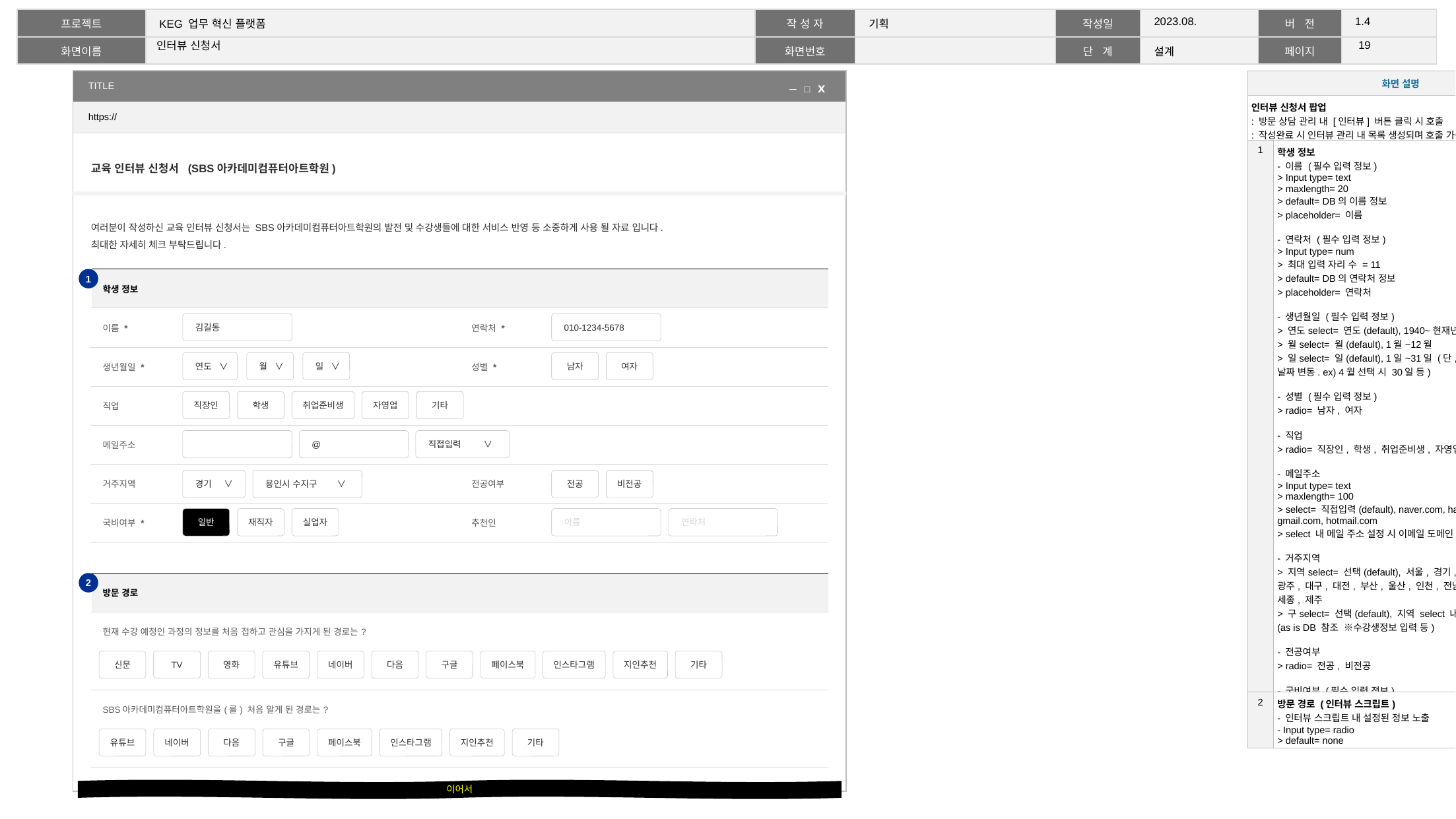

19

# 인터뷰 신청서
| TITLE |
| --- |
| https:// |

| 화면 설명 |  |
| --- | --- |
| 인터뷰 신청서 팝업 : 방문 상담 관리 내 [인터뷰] 버튼 클릭 시 호출 : 작성완료 시 인터뷰 관리 내 목록 생성되며 호출 가능 |  |
| 1 | 학생 정보 - 이름 (필수 입력 정보) > Input type= text > maxlength= 20 > default= DB의 이름 정보 > placeholder= 이름 - 연락처 (필수 입력 정보) > Input type= num > 최대 입력 자리 수 = 11 > default= DB의 연락처 정보 > placeholder= 연락처 - 생년월일 (필수 입력 정보) > 연도select= 연도(default), 1940~현재년도 > 월select= 월(default), 1월~12월 > 일select= 일(default), 1일~31일 (단, 선택월에 따라 마지막 날짜 변동. ex) 4월 선택 시 30일 등) - 성별 (필수 입력 정보) > radio= 남자, 여자 - 직업 > radio= 직장인, 학생, 취업준비생, 자영업, 기타 - 메일주소 > Input type= text > maxlength= 100 > select= 직접입력(default), naver.com, hanmail.net, nate.com, gmail.com, hotmail.com > select 내 메일 주소 설정 시 이메일 도메인 자동 입력 - 거주지역 > 지역select= 선택(default), 서울, 경기, 강원, 경남, 경북, 광주, 대구, 대전, 부산, 울산, 인천, 전남, 전북, 충남, 충북, 세종, 제주 > 구select= 선택(default), 지역 select 내 설정된 지역의 구 목록 (as is DB 참조 ※수강생정보 입력 등) - 전공여부 > radio= 전공, 비전공 - 국비여부 (필수 입력 정보) > radio= 일반(default), 재직자, 실업자 - 추천인 > 이름, 연락처 동일 입력폼 적용 |
| 2 | 방문 경로 (인터뷰 스크립트) - 인터뷰 스크립트 내 설정된 정보 노출 - Input type= radio > default= none |
─   □   Ⅹ
교육 인터뷰 신청서  (SBS아카데미컴퓨터아트학원)
여러분이 작성하신 교육 인터뷰 신청서는 SBS아카데미컴퓨터아트학원의 발전 및 수강생들에 대한 서비스 반영 등 소중하게 사용 될 자료 입니다.
최대한 자세히 체크 부탁드립니다.

1
| 학생 정보 |  |  |  |
| --- | --- | --- | --- |
| 이름 \* |  | 연락처 \* |  |
| 생년월일 \* |  | 성별 \* |  |
| 직업 |  |  |  |
| 메일주소 |  |  |  |
| 거주지역 |  | 전공여부 |  |
| 국비여부 \* |  | 추천인 |  |
김길동
010-1234-5678
연도   ∨
월   ∨
일   ∨
남자
여자
직장인
학생
취업준비생
자영업
기타

@
직접입력         ∨
경기     ∨
용인시 수지구        ∨
전공
비전공
일반
재직자
실업자
이름
연락처
2
| 방문 경로 |  |  |  |
| --- | --- | --- | --- |
| 현재 수강 예정인 과정의 정보를 처음 접하고 관심을 가지게 된 경로는? |  |  |  |
|  |  |  |  |
| SBS아카데미컴퓨터아트학원을(를) 처음 알게 된 경로는? |  |  |  |
|  |  |  |  |
신문
TV
영화
유튜브
네이버
다음
구글
페이스북
인스타그램
지인추천
기타
유튜브
네이버
다음
구글
페이스북
인스타그램
지인추천
기타
이어서